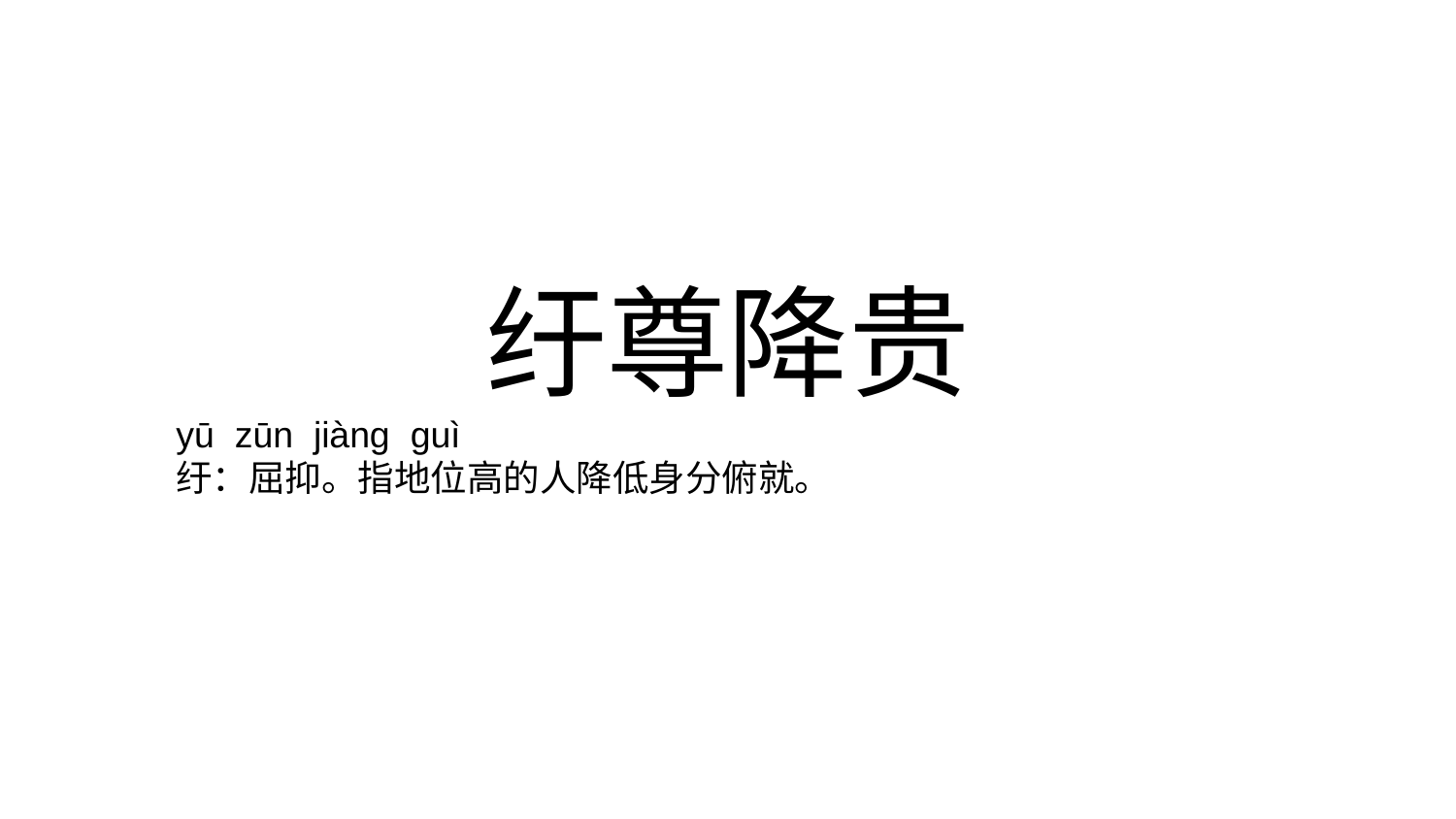

# 纡尊降贵
yū  zūn  jiàng  guì
纡：屈抑。指地位高的人降低身分俯就。